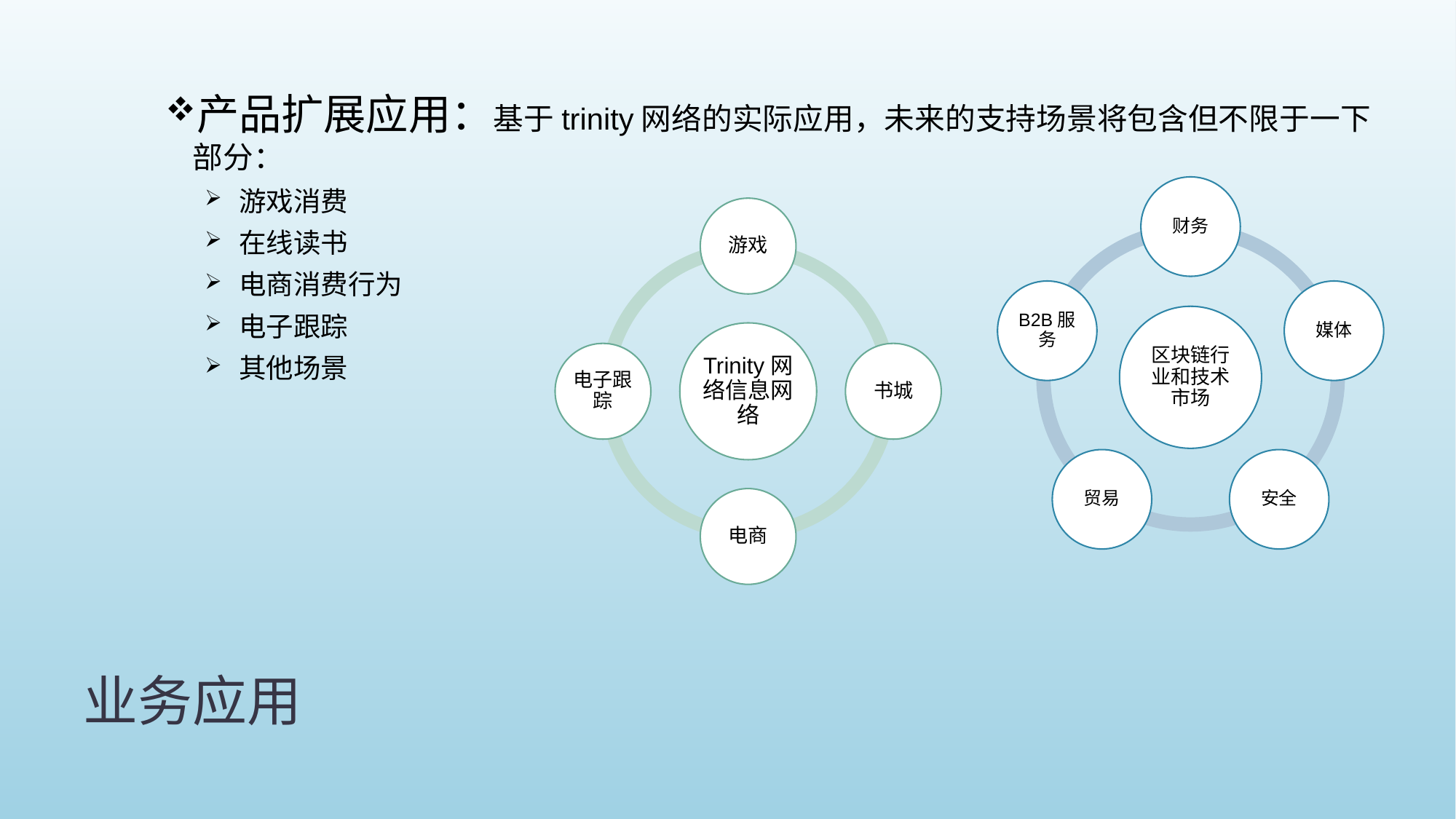

区块链行业和技术市场
财务
媒体
安全
贸易
B2B服务
产品扩展应用：基于trinity网络的实际应用，未来的支持场景将包含但不限于一下部分：
游戏消费
在线读书
电商消费行为
电子跟踪
其他场景
Trinity网络信息网络
游戏
书城
电商
电子跟踪
# 业务应用